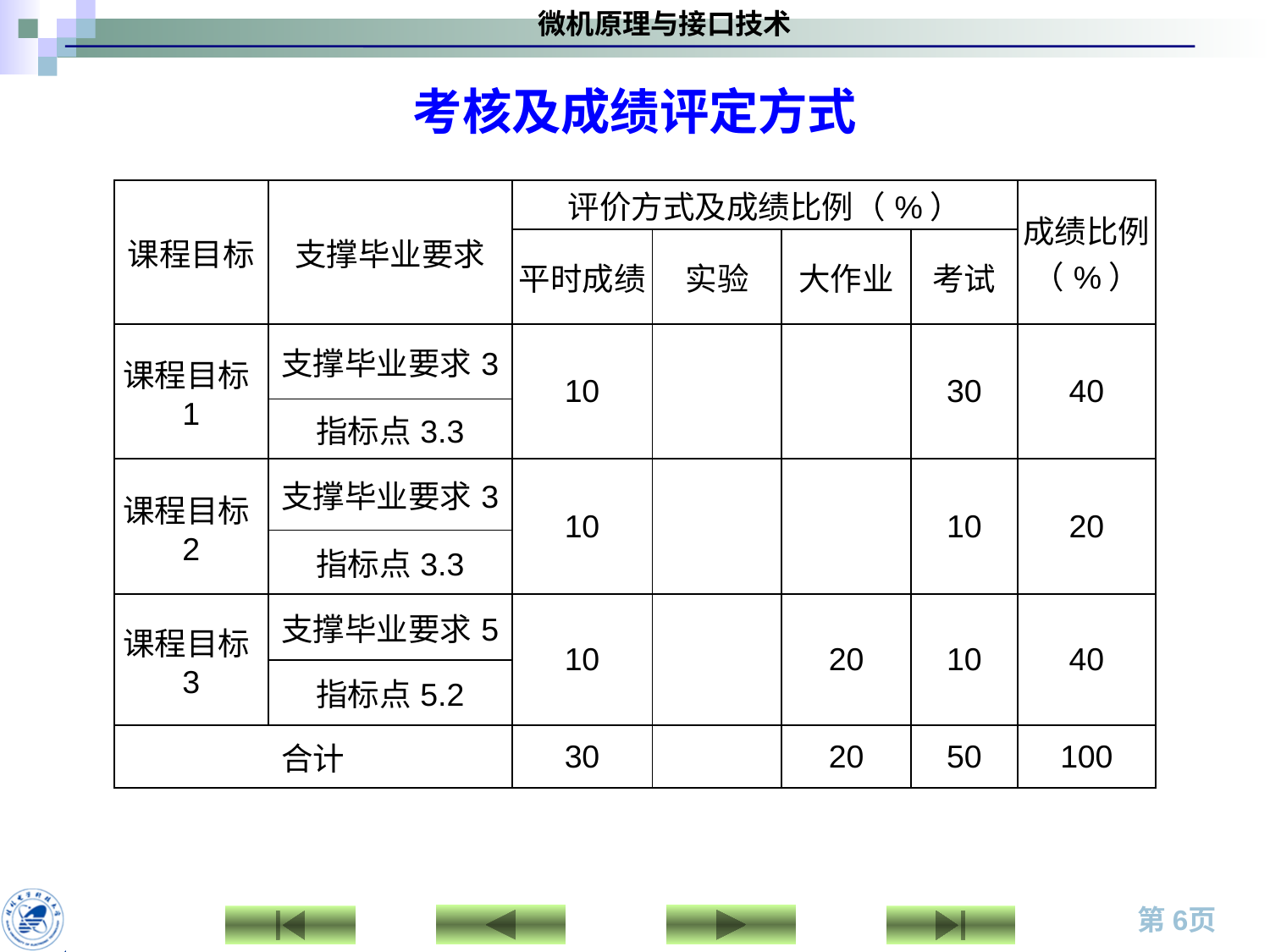

# 考核及成绩评定方式
| 课程目标 | 支撑毕业要求 | 评价方式及成绩比例（%） |  |  |  | 成绩比例（%） |
| --- | --- | --- | --- | --- | --- | --- |
|  |  | 平时成绩 | 实验 | 大作业 | 考试 |  |
| 课程目标1 | 支撑毕业要求3 | 10 |  |  | 30 | 40 |
|  | 指标点3.3 |  |  |  |  |  |
| 课程目标2 | 支撑毕业要求3 | 10 |  |  | 10 | 20 |
|  | 指标点3.3 |  |  |  |  |  |
| 课程目标3 | 支撑毕业要求5 | 10 |  | 20 | 10 | 40 |
|  | 指标点5.2 |  |  |  |  |  |
| 合计 |  | 30 |  | 20 | 50 | 100 |